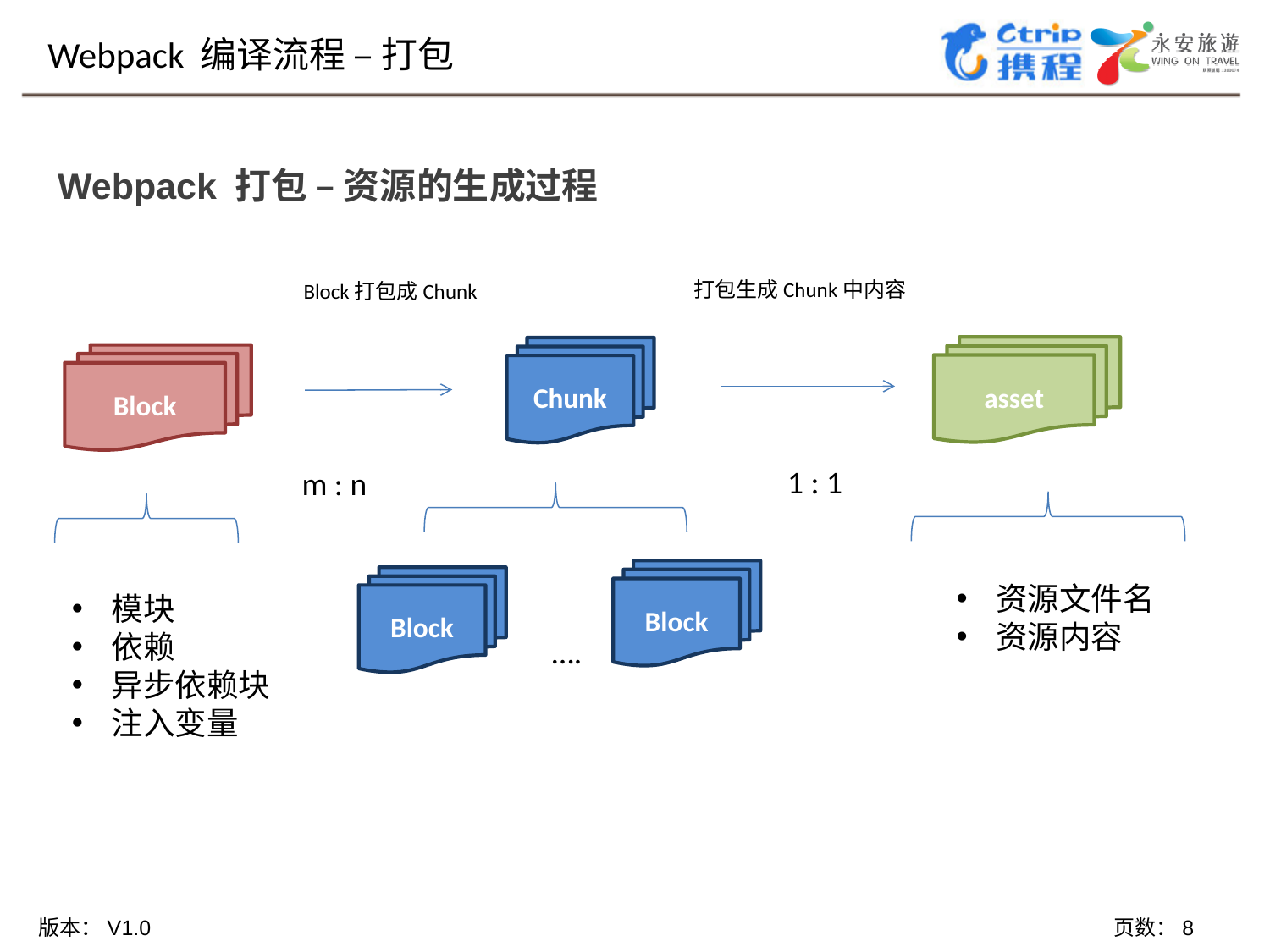

Webpack 编译流程 – 打包
Webpack 打包 – 资源的生成过程
打包生成Chunk中内容
Block打包成Chunk
asset
Chunk
Block

1 : 1
m : n
Block
Block
资源文件名
资源内容
模块
依赖
异步依赖块
注入变量
….